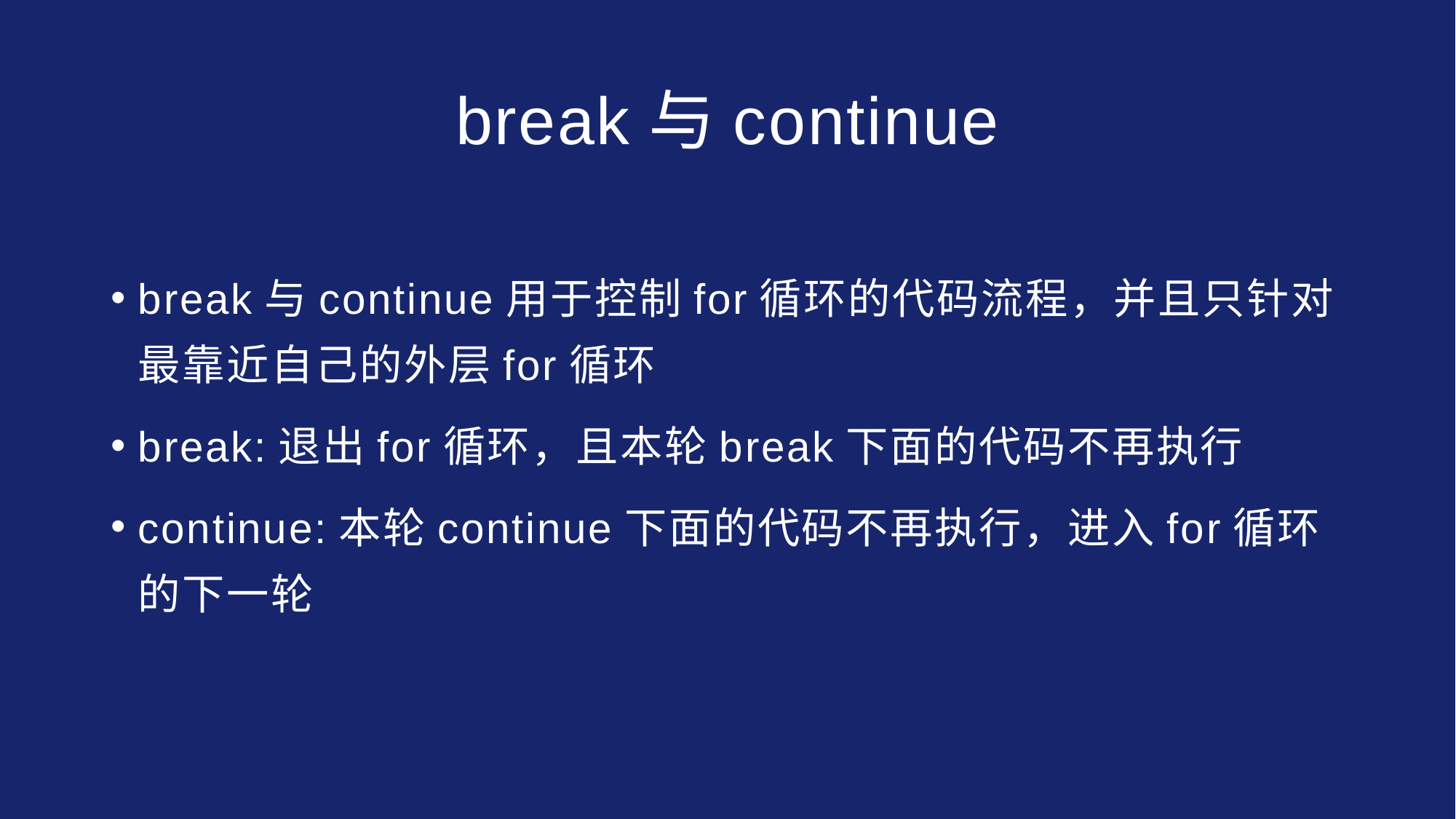

# break与continue
break与continue用于控制for循环的代码流程，并且只针对最靠近自己的外层for循环
break:退出for循环，且本轮break下面的代码不再执行
continue:本轮continue下面的代码不再执行，进入for循环的下一轮